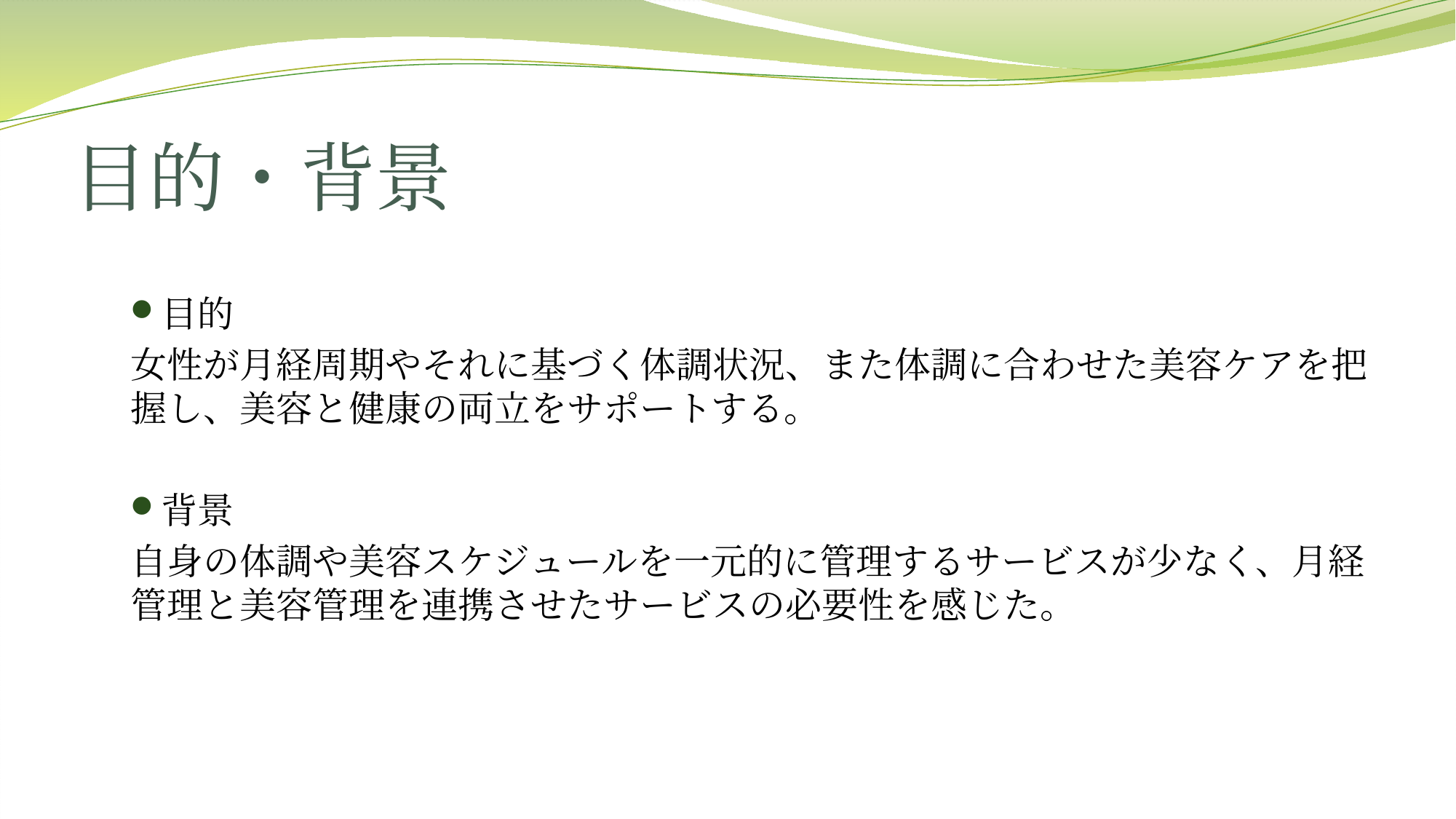

# 目的・背景

目的
女性が月経周期やそれに基づく体調状況、また体調に合わせた美容ケアを把握し、美容と健康の両立をサポートする。

背景
自身の体調や美容スケジュールを一元的に管理するサービスが少なく、月経管理と美容管理を連携させたサービスの必要性を感じた。